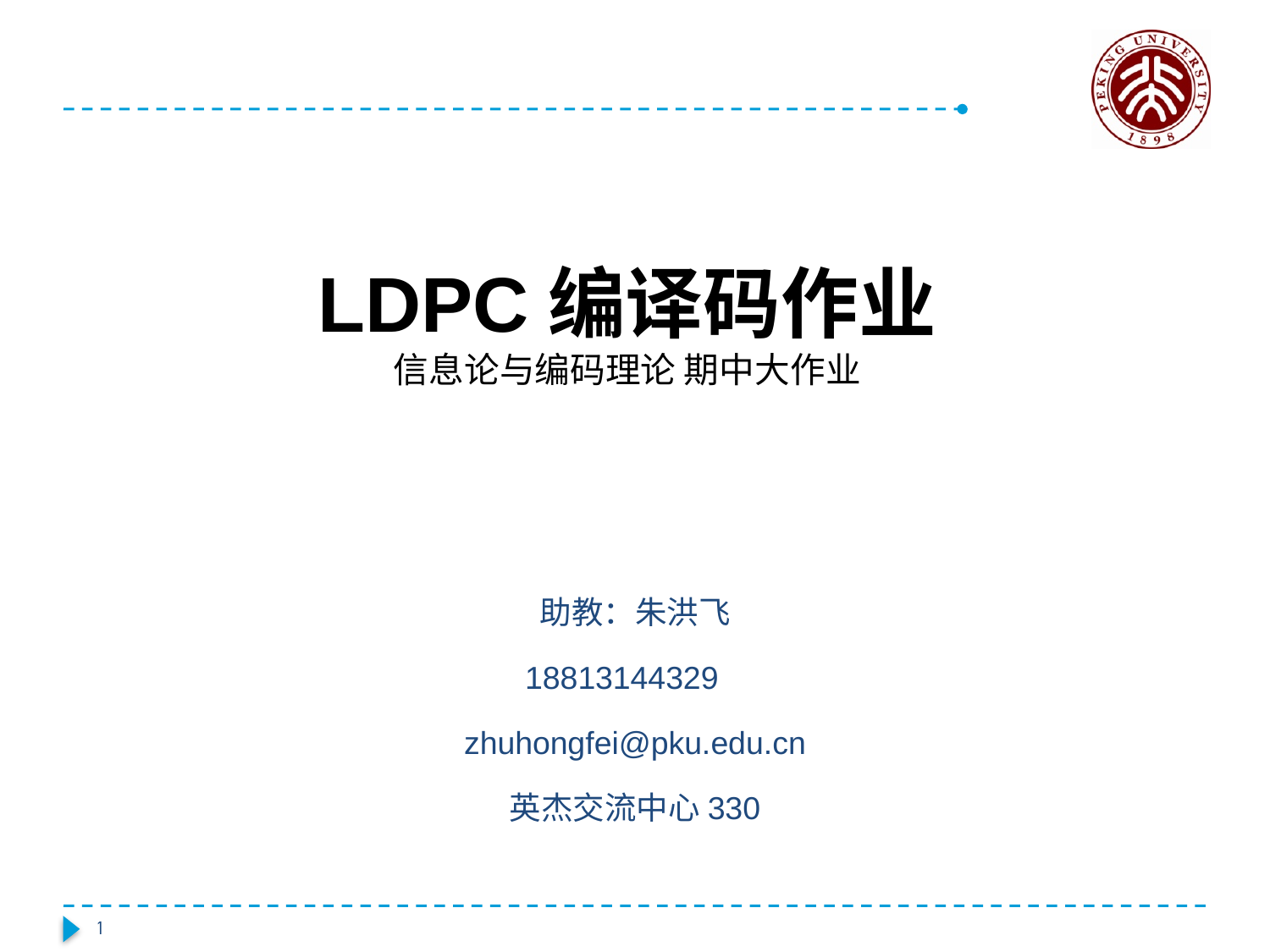

# LDPC编译码作业 信息论与编码理论 期中大作业
助教：朱洪飞
18813144329
zhuhongfei@pku.edu.cn
英杰交流中心330
1